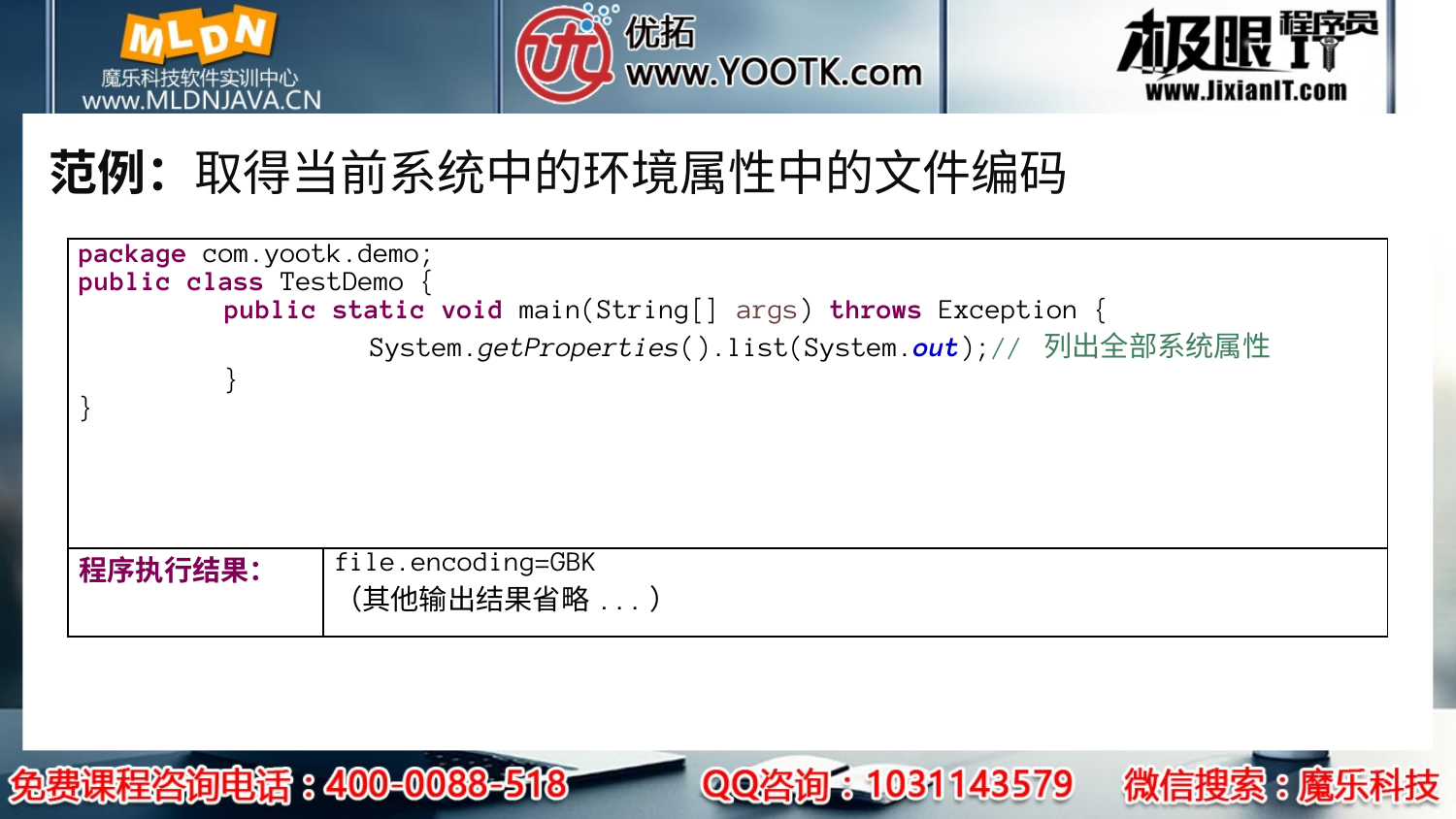

# 范例：取得当前系统中的环境属性中的文件编码
| package com.yootk.demo; public class TestDemo { public static void main(String[] args) throws Exception { System.getProperties().list(System.out);// 列出全部系统属性 } } |  |
| --- | --- |
| 程序执行结果： | file.encoding=GBK （其他输出结果省略...） |